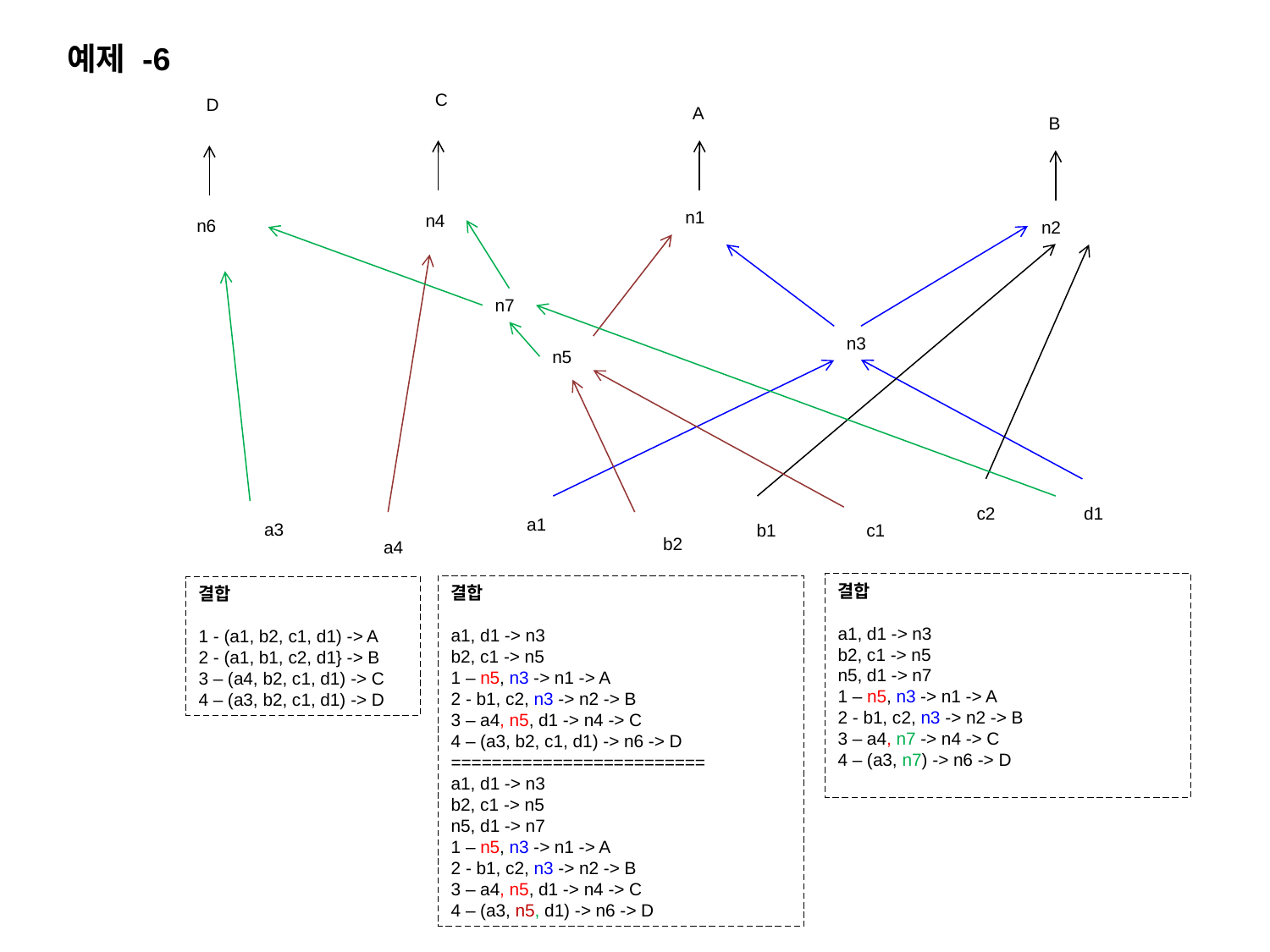

예제 -6
C
D
A
B
n1
n4
n6
n2
n7
n3
n5
c2
d1
a1
a3
b1
c1
b2
a4
결합

a1, d1 -> n3
b2, c1 -> n5
n5, d1 -> n7
1 – n5, n3 -> n1 -> A
2 - b1, c2, n3 -> n2 -> B
3 – a4, n7 -> n4 -> C
4 – (a3, n7) -> n6 -> D

결합

a1, d1 -> n3
b2, c1 -> n5
1 – n5, n3 -> n1 -> A
2 - b1, c2, n3 -> n2 -> B
3 – a4, n5, d1 -> n4 -> C
4 – (a3, b2, c1, d1) -> n6 -> D
=========================
a1, d1 -> n3
b2, c1 -> n5
n5, d1 -> n7
1 – n5, n3 -> n1 -> A
2 - b1, c2, n3 -> n2 -> B
3 – a4, n5, d1 -> n4 -> C
4 – (a3, n5, d1) -> n6 -> D
결합

1 - (a1, b2, c1, d1) -> A
﻿2 - (a1, b1, c2, d1} -> B
3 – (a4, b2, c1, d1) -> C
4 – (a3, b2, c1, d1) -> D